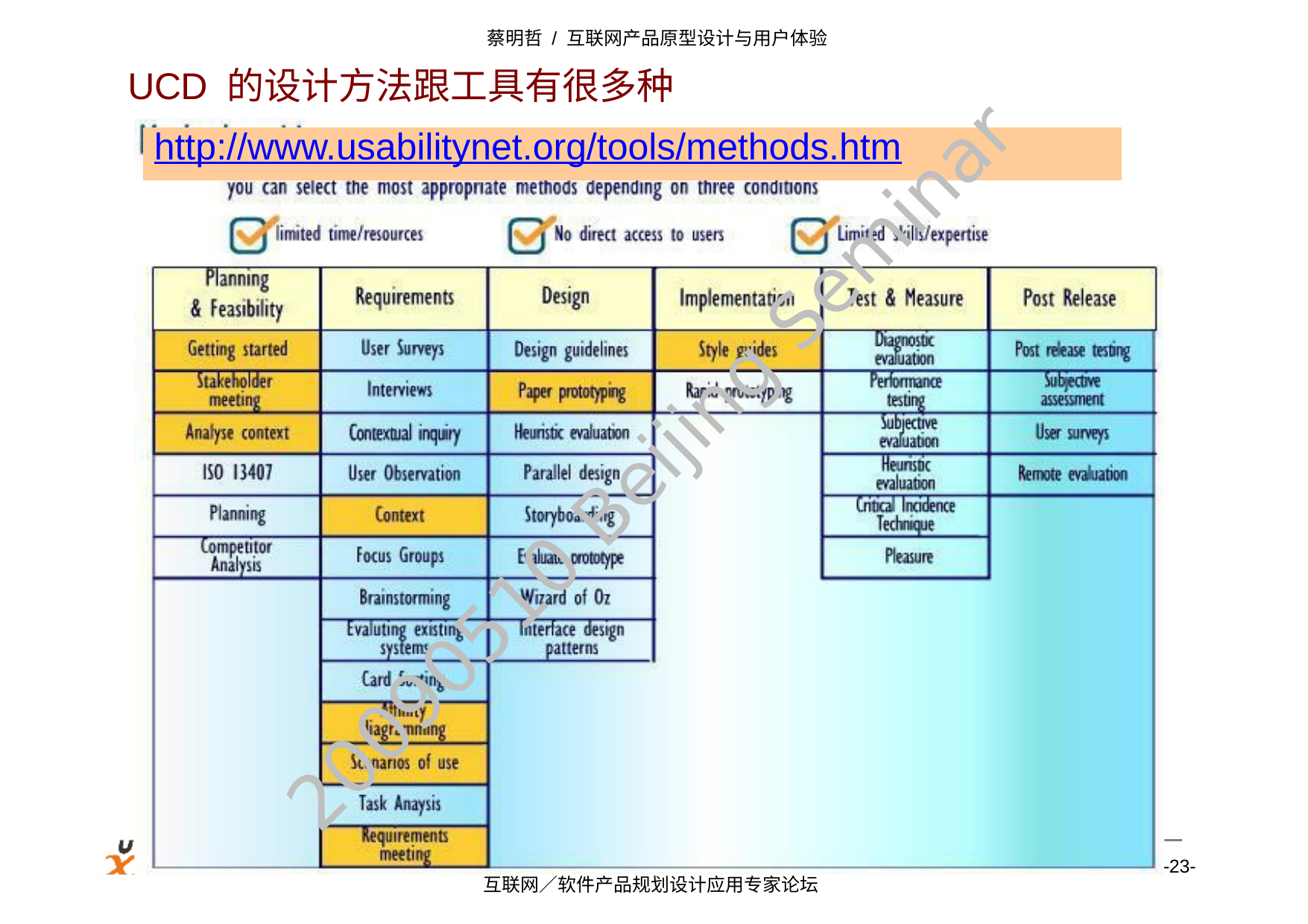

蔡明哲 / 互联网产品原型设计与用户体验

UCD 的设计方法跟工具有很多种

http://www.usabilitynet.org/tools/methods.htm

20090510 Beijing Seminar

UserXper Web User Experience – Software / Training / Planning
-23-
互联网／软件产品规划设计应用专家论坛